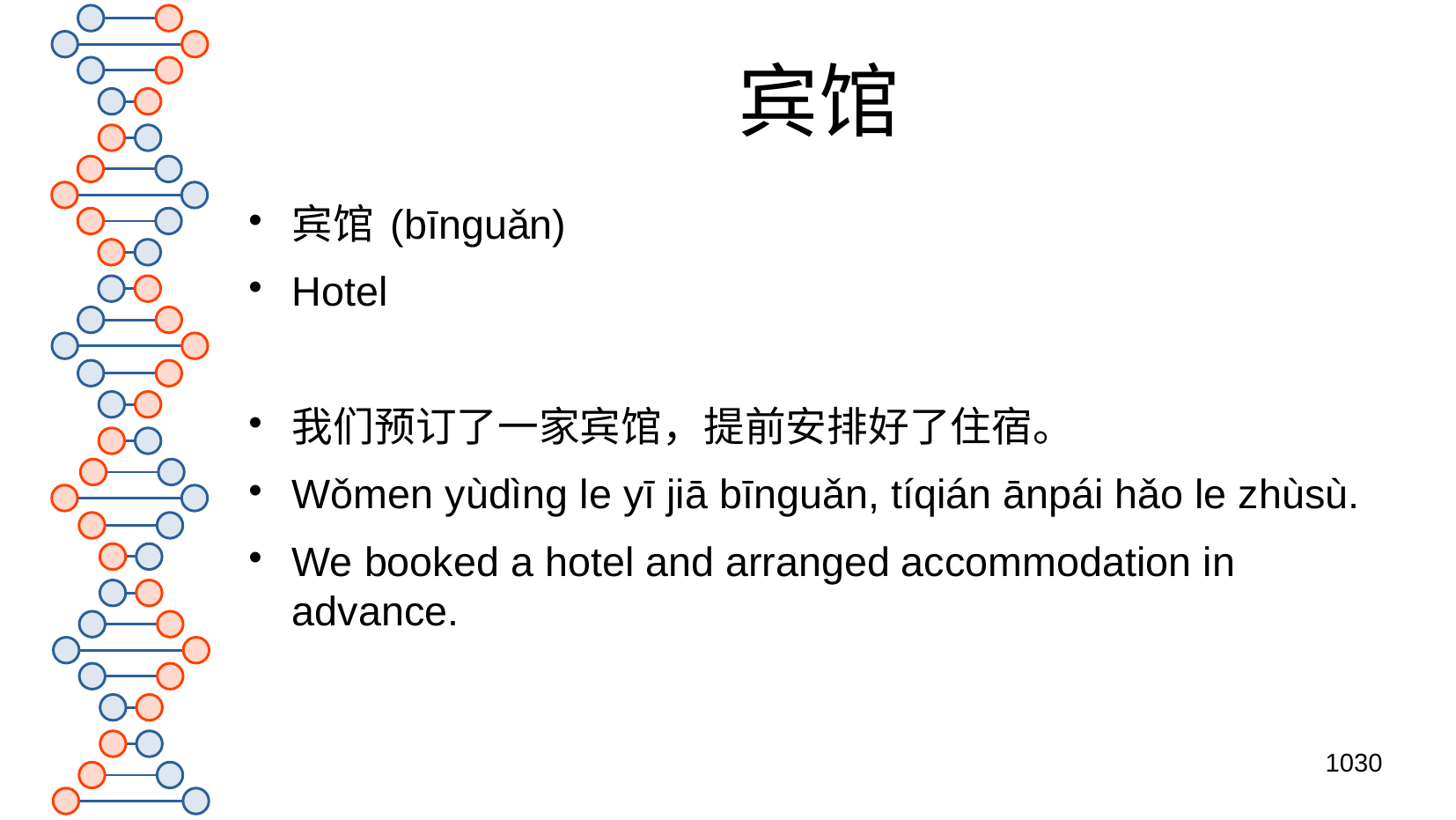

# 宾馆
宾馆 (bīnguǎn)
Hotel

我们预订了一家宾馆，提前安排好了住宿。
Wǒmen yùdìng le yī jiā bīnguǎn, tíqián ānpái hǎo le zhùsù.
We booked a hotel and arranged accommodation in advance.

1030